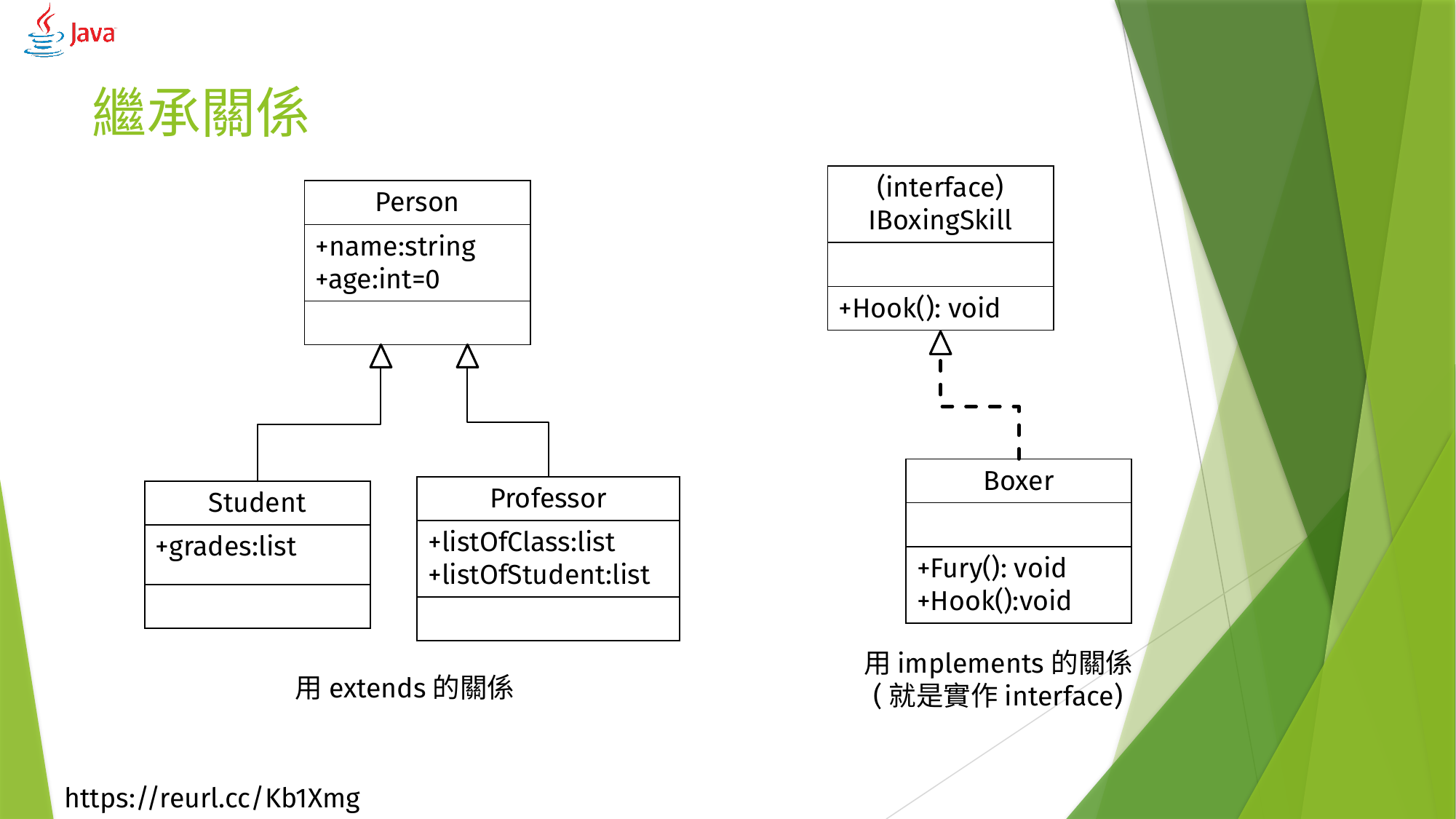

# 繼承關係
| (interface) IBoxingSkill |
| --- |
|  |
| +Hook(): void |
| Person |
| --- |
| +name:string +age:int=0 |
|  |

| Boxer |
| --- |
|  |
| +Fury(): void +Hook():void |
| Professor |
| --- |
| +listOfClass:list +listOfStudent:list |
|  |
| Student |
| --- |
| +grades:list |
|  |
用implements的關係
(就是實作interface)
用extends的關係